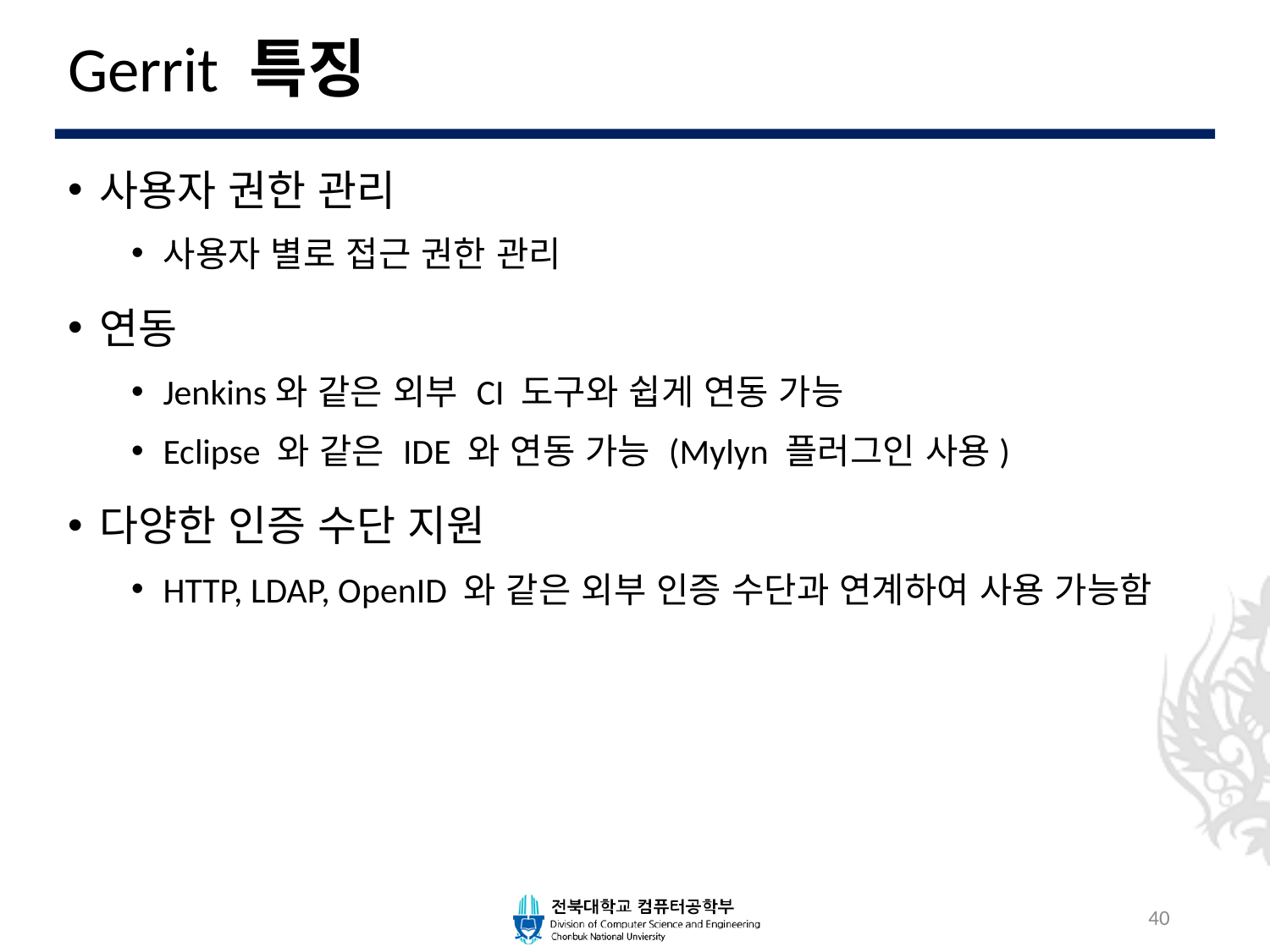

# Gerrit 특징
사용자 권한 관리
사용자 별로 접근 권한 관리
연동
Jenkins와 같은 외부 CI 도구와 쉽게 연동 가능
Eclipse 와 같은 IDE 와 연동 가능 (Mylyn 플러그인 사용)
다양한 인증 수단 지원
HTTP, LDAP, OpenID 와 같은 외부 인증 수단과 연계하여 사용 가능함
40